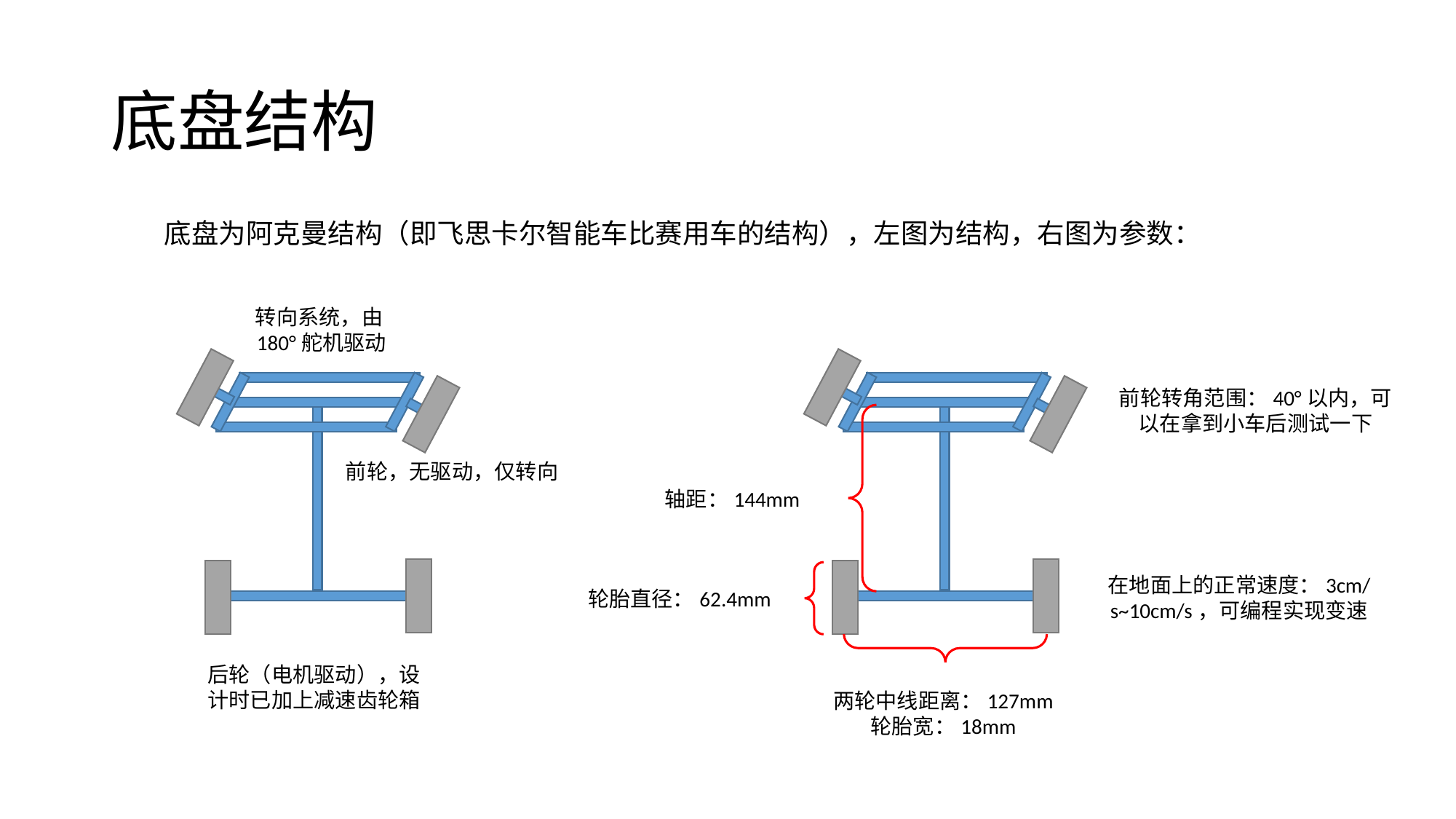

# 底盘结构
底盘为阿克曼结构（即飞思卡尔智能车比赛用车的结构），左图为结构，右图为参数：
转向系统，由180°舵机驱动

前轮转角范围：40°以内，可以在拿到小车后测试一下

前轮，无驱动，仅转向
轴距：144mm

在地面上的正常速度：3cm/s~10cm/s，可编程实现变速
轮胎直径：62.4mm
后轮（电机驱动），设计时已加上减速齿轮箱
两轮中线距离：127mm
轮胎宽：18mm